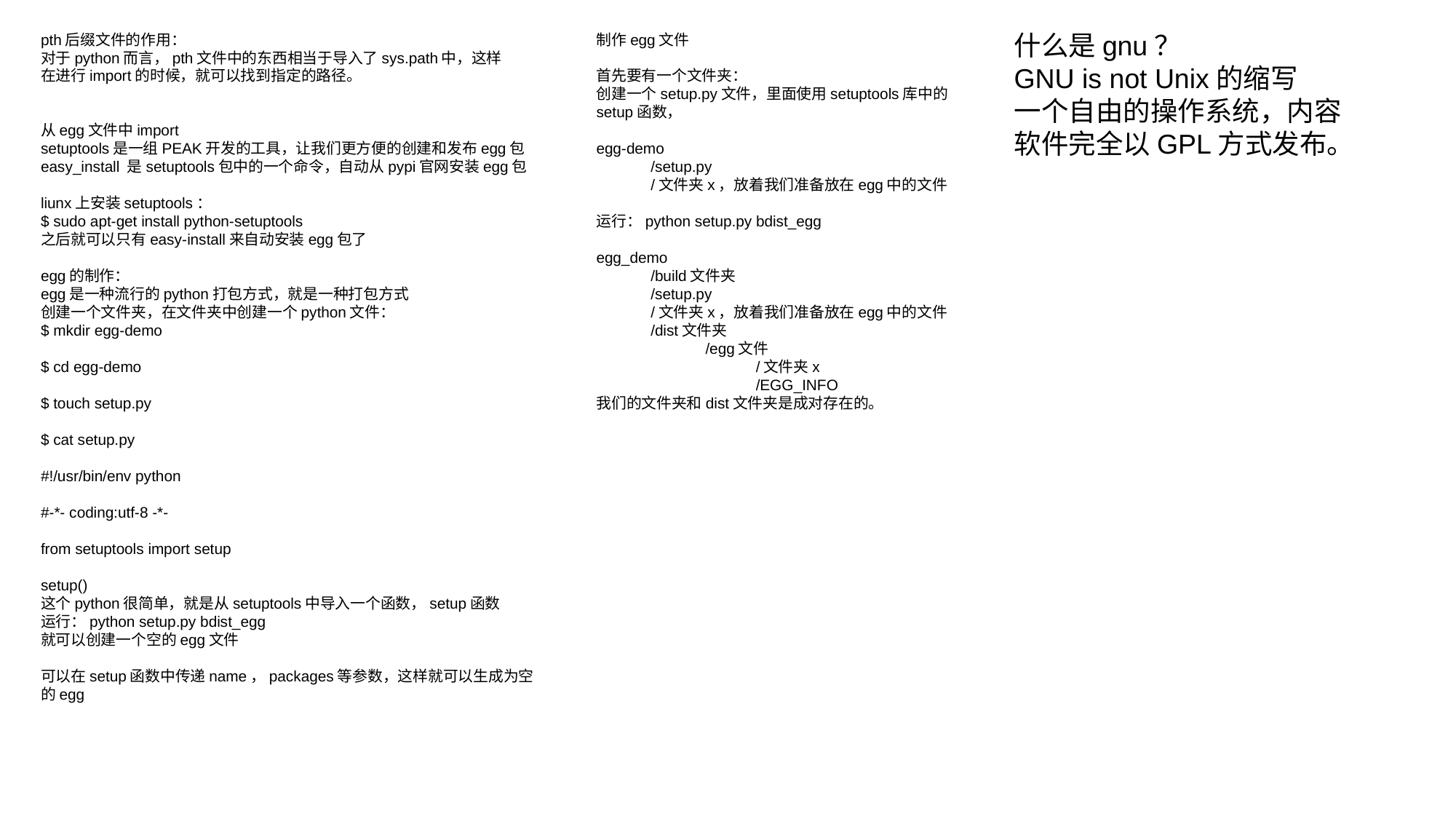

什么是gnu？
GNU is not Unix的缩写
一个自由的操作系统，内容
软件完全以GPL方式发布。
pth后缀文件的作用：
对于python而言，pth文件中的东西相当于导入了sys.path中，这样
在进行import的时候，就可以找到指定的路径。

从egg文件中import
setuptools是一组PEAK开发的工具，让我们更方便的创建和发布egg包
easy_install 是setuptools包中的一个命令，自动从pypi官网安装egg包

liunx上安装setuptools：
$ sudo apt-get install python-setuptools
之后就可以只有easy-install来自动安装egg包了

egg的制作：
egg是一种流行的python打包方式，就是一种打包方式
创建一个文件夹，在文件夹中创建一个python文件：
$ mkdir egg-demo

$ cd egg-demo

$ touch setup.py

$ cat setup.py

#!/usr/bin/env python

#-*- coding:utf-8 -*-

from setuptools import setup

setup()
这个python很简单，就是从setuptools中导入一个函数，setup函数
运行：python setup.py bdist_egg
就可以创建一个空的egg文件

可以在setup函数中传递name，packages等参数，这样就可以生成为空
的egg
制作egg文件

首先要有一个文件夹：
创建一个setup.py文件，里面使用setuptools库中的setup函数，

egg-demo
             /setup.py
             /文件夹x，放着我们准备放在egg中的文件

运行：python setup.py bdist_egg

egg_demo
             /build文件夹
             /setup.py
             /文件夹x，放着我们准备放在egg中的文件
             /dist文件夹
	/egg文件
	            /文件夹x
	            /EGG_INFO
我们的文件夹和dist文件夹是成对存在的。